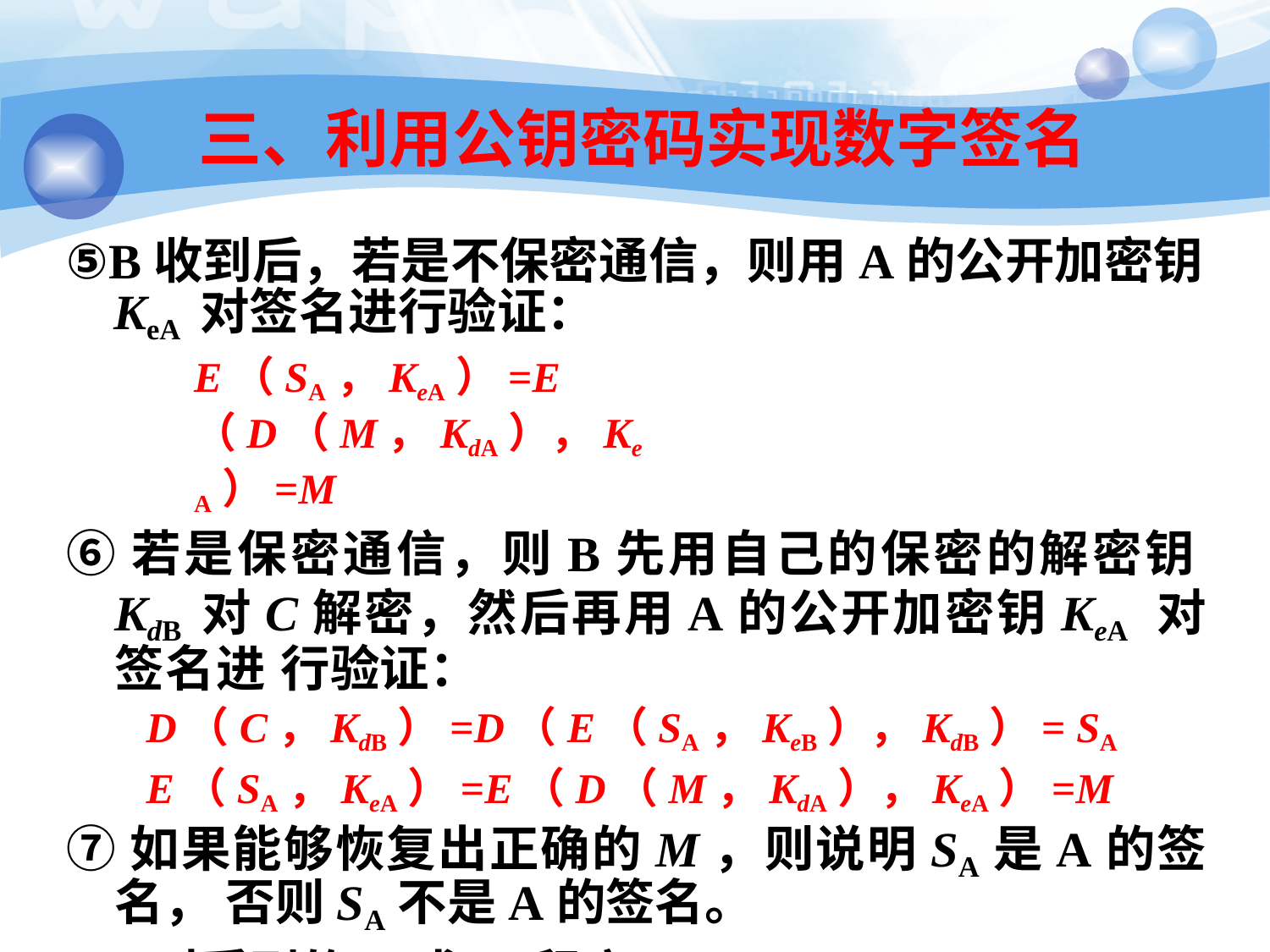

18
# 三、利用公钥密码实现数字签名
⑤B收到后，若是不保密通信，则用A的公开加密钥
KeA 对签名进行验证：
E（SA，KeA）=E（D（M，KdA），KeA）=M
⑥若是保密通信，则B先用自己的保密的解密钥KdB 对C解密，然后再用A的公开加密钥KeA  对签名进 行验证：
D（C，KdB）=D（E（SA，KeB），KdB）= SA
E（SA，KeA）=E（D（M，KdA），KeA）=M
⑦如果能够恢复出正确的M，则说明SA是A的签名， 否则SA不是A的签名。
⑧B对受到的C或SA留底。